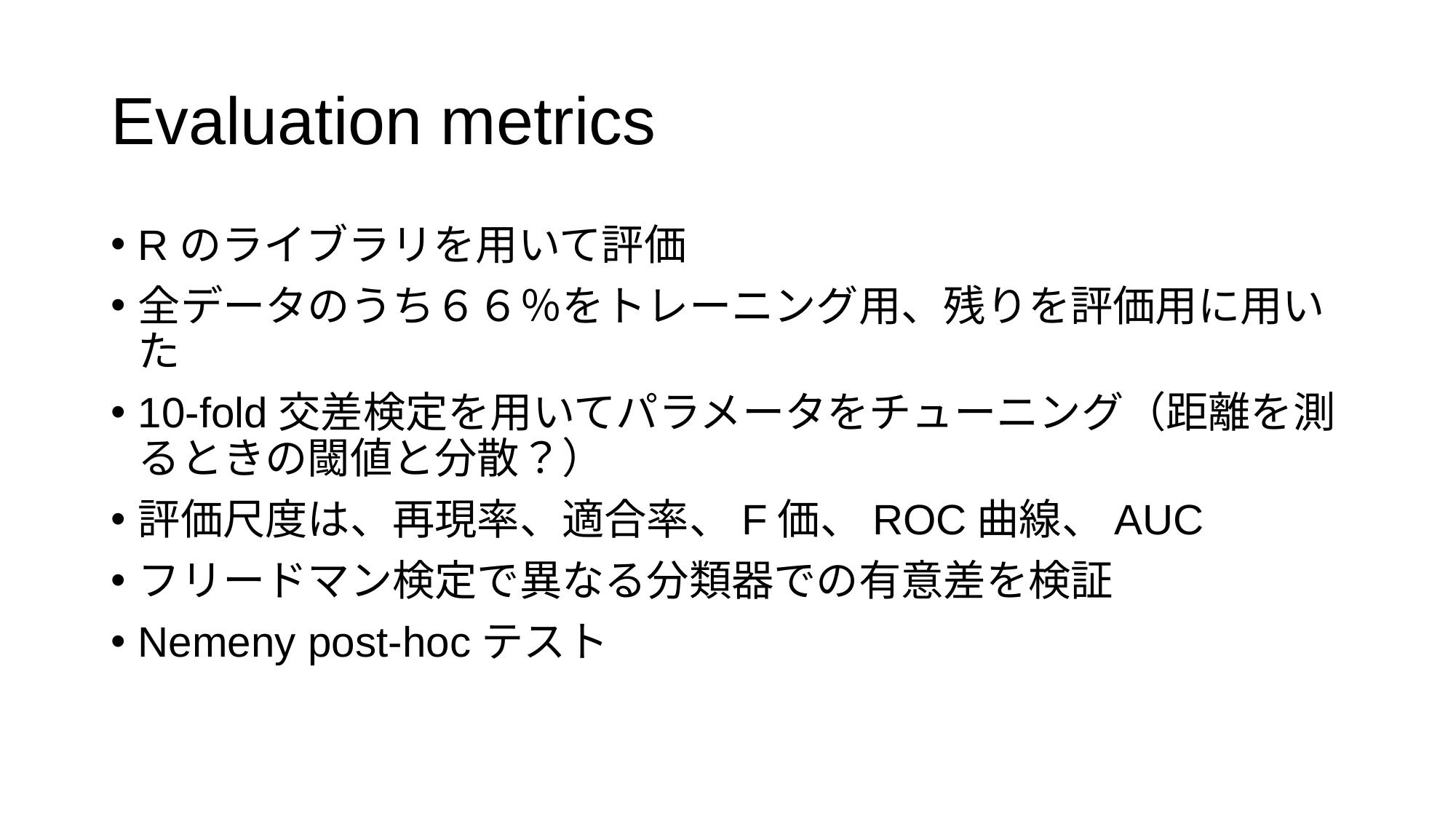

# Evaluation metrics
Rのライブラリを用いて評価
全データのうち６６％をトレーニング用、残りを評価用に用いた
10-fold交差検定を用いてパラメータをチューニング（距離を測るときの閾値と分散？）
評価尺度は、再現率、適合率、F価、ROC曲線、AUC
フリードマン検定で異なる分類器での有意差を検証
Nemeny post-hocテスト